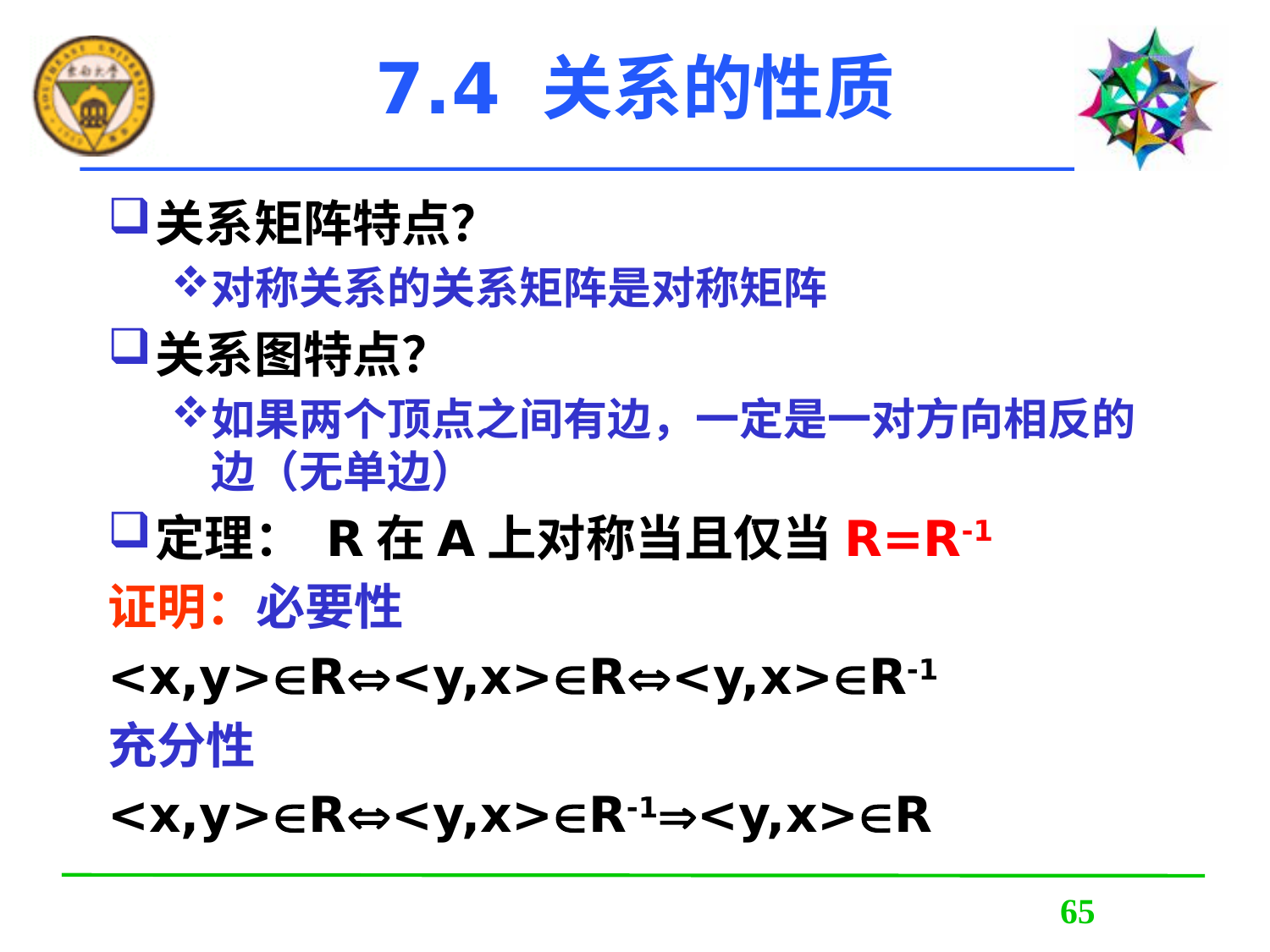

# 7.4 关系的性质
关系矩阵特点？
对称关系的关系矩阵是对称矩阵
关系图特点？
如果两个顶点之间有边，一定是一对方向相反的边（无单边）
定理： R在A上对称当且仅当R=R-1
证明：必要性
<x,y>∈R⇔<y,x>∈R⇔<y,x>∈R-1
充分性
<x,y>∈R⇔<y,x>∈R-1⇒<y,x>∈R